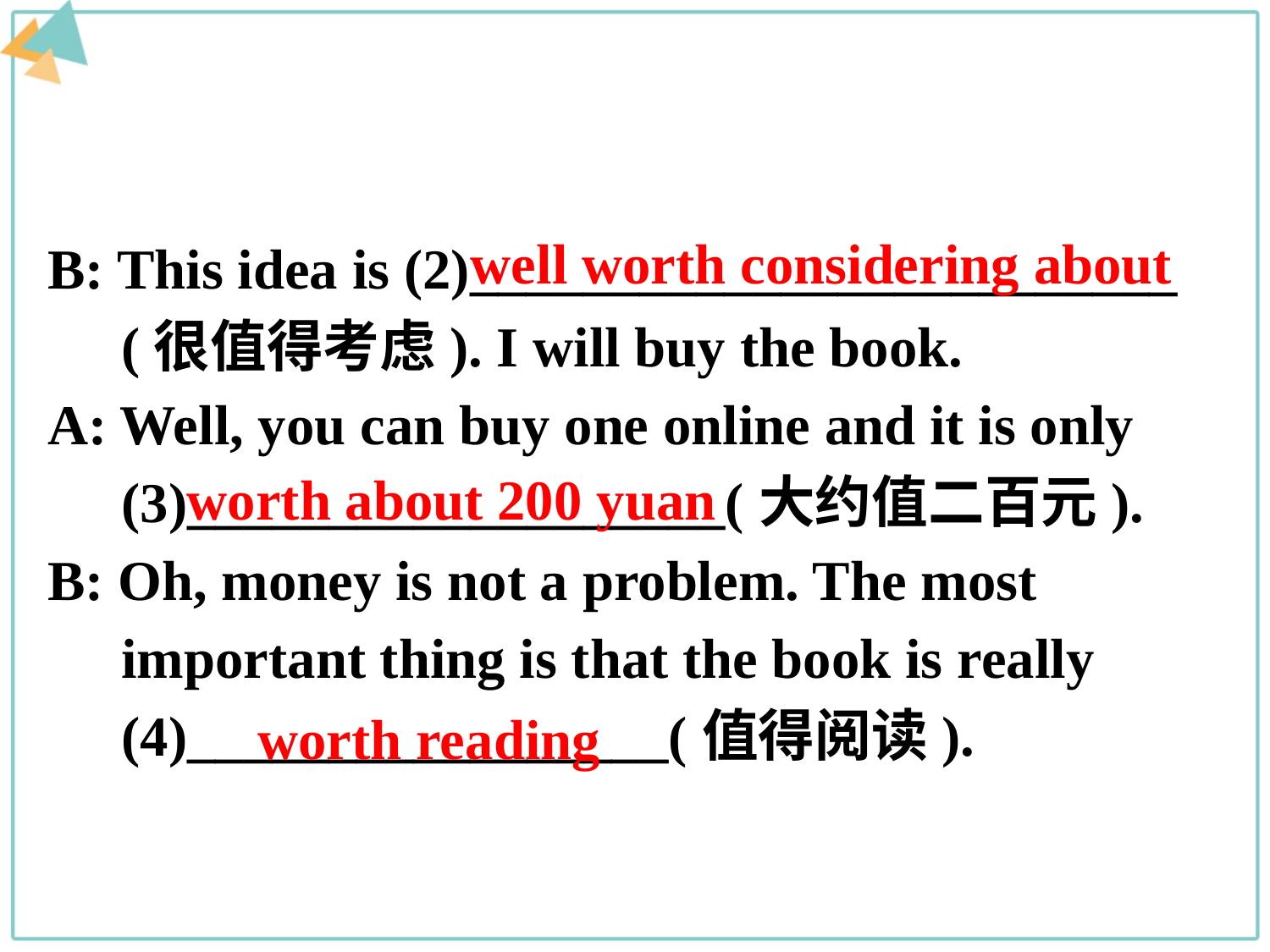

well worth considering about
B: This idea is (2)_________________________ (很值得考虑). I will buy the book.
A: Well, you can buy one online and it is only (3)___________________(大约值二百元).
B: Oh, money is not a problem. The most important thing is that the book is really (4)_________________(值得阅读).
worth about 200 yuan
worth reading